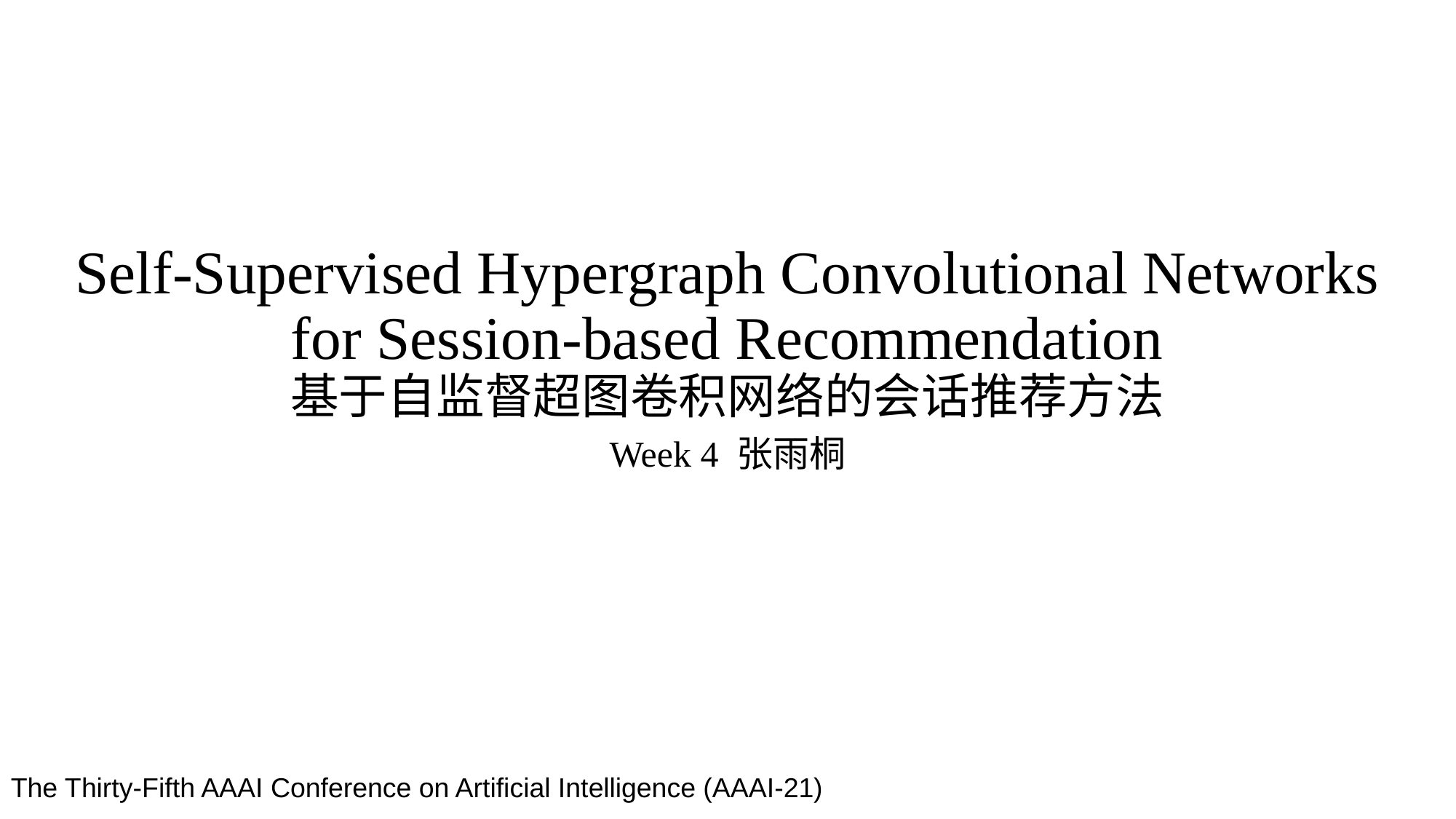

# Self-Supervised Hypergraph Convolutional Networks for Session-based Recommendation 基于自监督超图卷积网络的会话推荐方法
Week 4 张雨桐
The Thirty-Fifth AAAI Conference on Artificial Intelligence (AAAI-21)